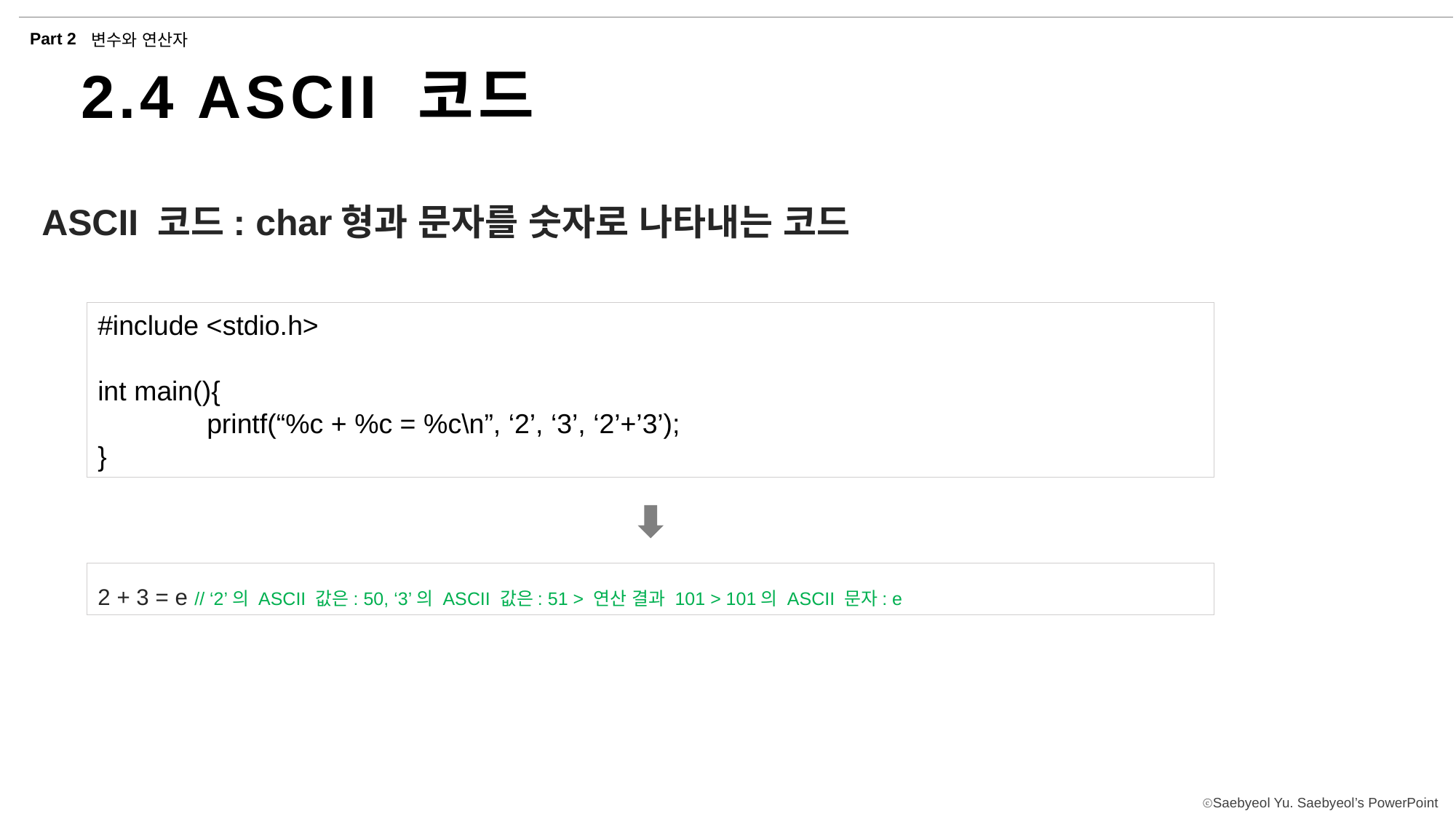

Part 2
변수와 연산자
2.4 ASCII 코드
ASCII 코드: char형과 문자를 숫자로 나타내는 코드
#include <stdio.h>

int main(){
	printf(“%c + %c = %c\n”, ‘2’, ‘3’, ‘2’+’3’);
}

2 + 3 = e // ‘2’의 ASCII 값은: 50, ‘3’의 ASCII 값은: 51 > 연산 결과 101 > 101의 ASCII 문자: e